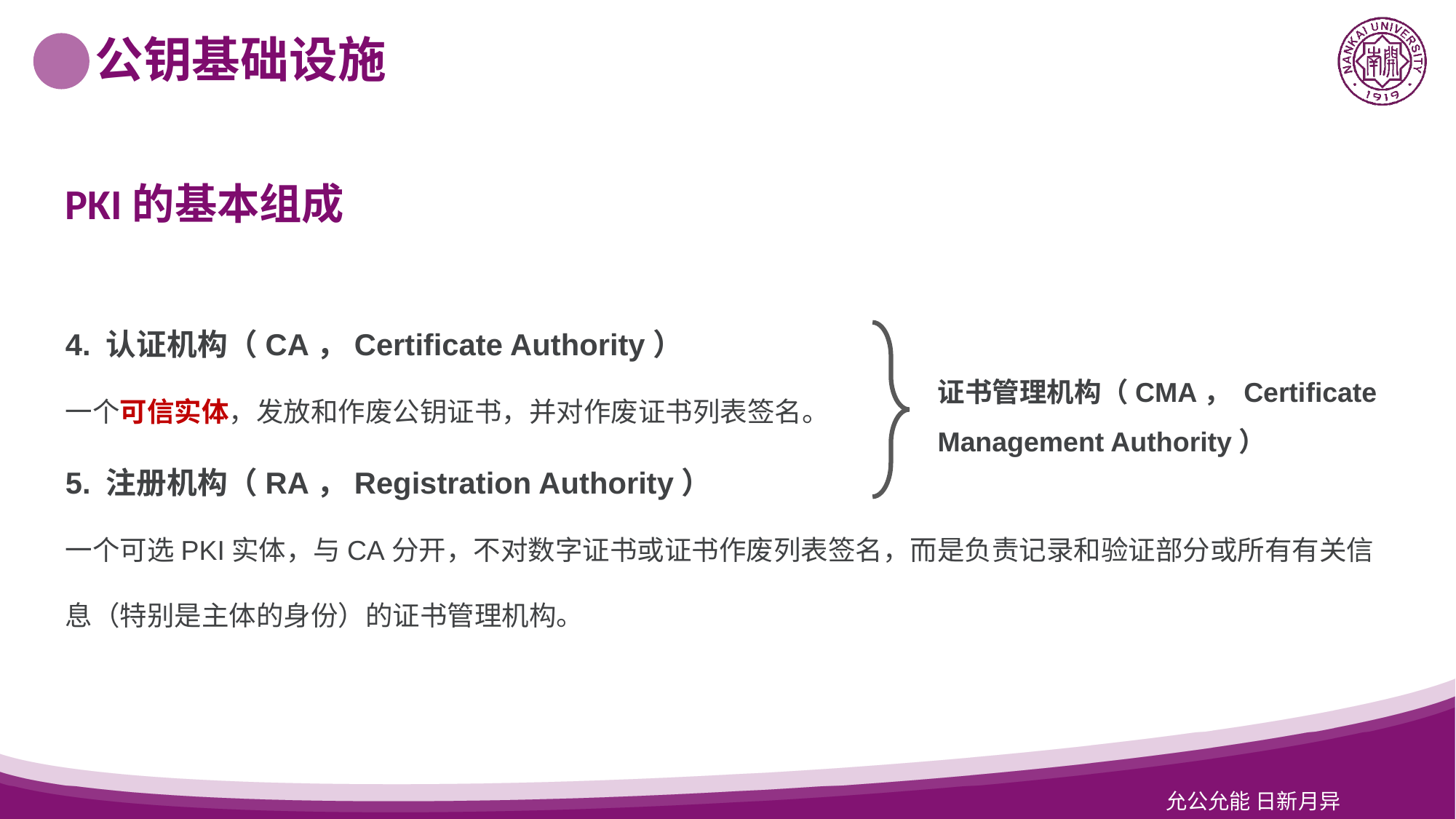

选中图片Delete，点击中间图标即可插入新图片

公钥基础设施
PKI的基本组成

4. 认证机构（CA，Certificate Authority）
一个可信实体，发放和作废公钥证书，并对作废证书列表签名。
5. 注册机构（RA，Registration Authority）
一个可选PKI实体，与CA分开，不对数字证书或证书作废列表签名，而是负责记录和验证部分或所有有关信息（特别是主体的身份）的证书管理机构。

证书管理机构（CMA， Certificate Management Authority）